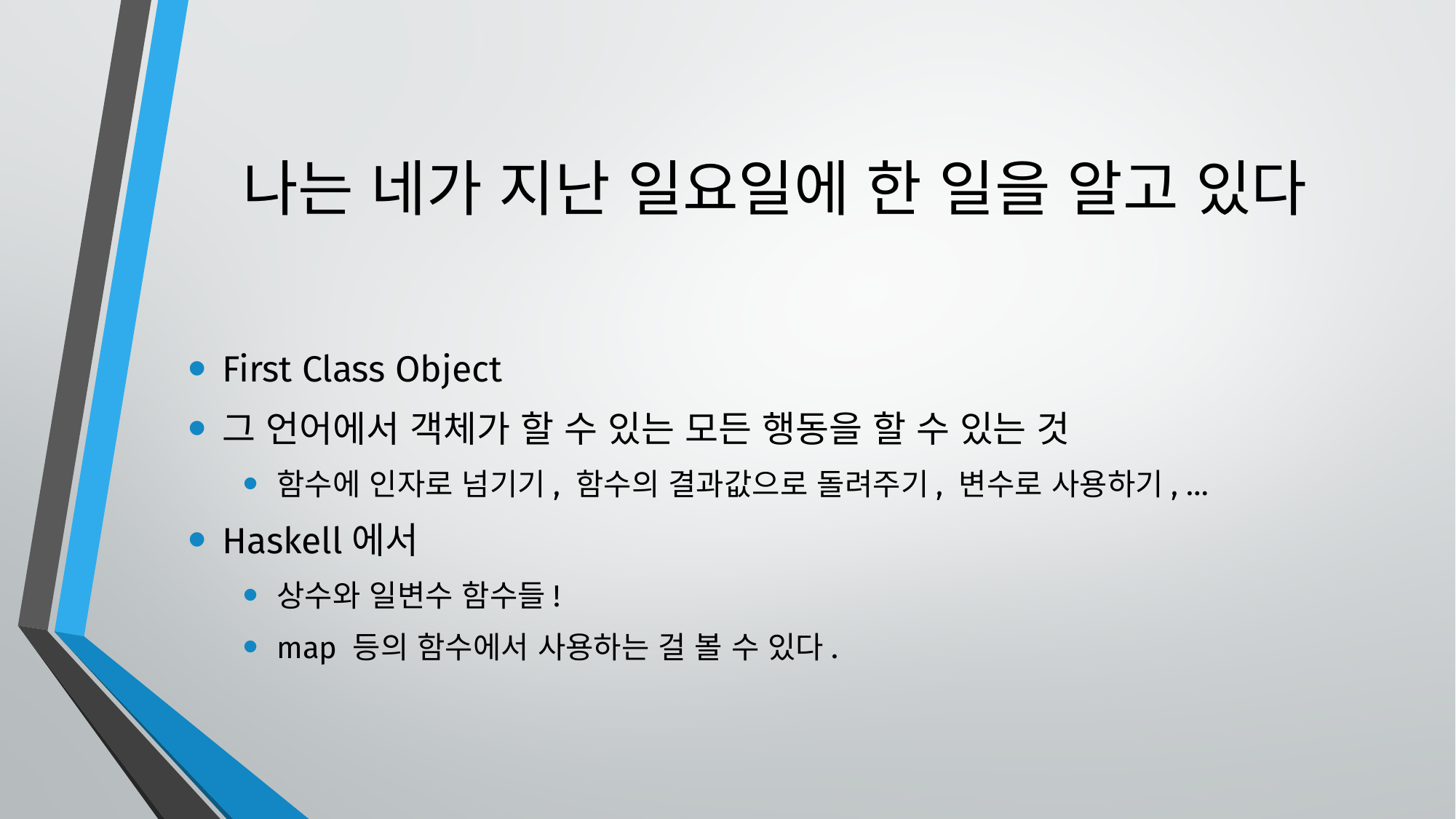

# 나는 네가 지난 일요일에 한 일을 알고 있다
First Class Object
그 언어에서 객체가 할 수 있는 모든 행동을 할 수 있는 것
함수에 인자로 넘기기, 함수의 결과값으로 돌려주기, 변수로 사용하기, …
Haskell에서
상수와 일변수 함수들!
map 등의 함수에서 사용하는 걸 볼 수 있다.